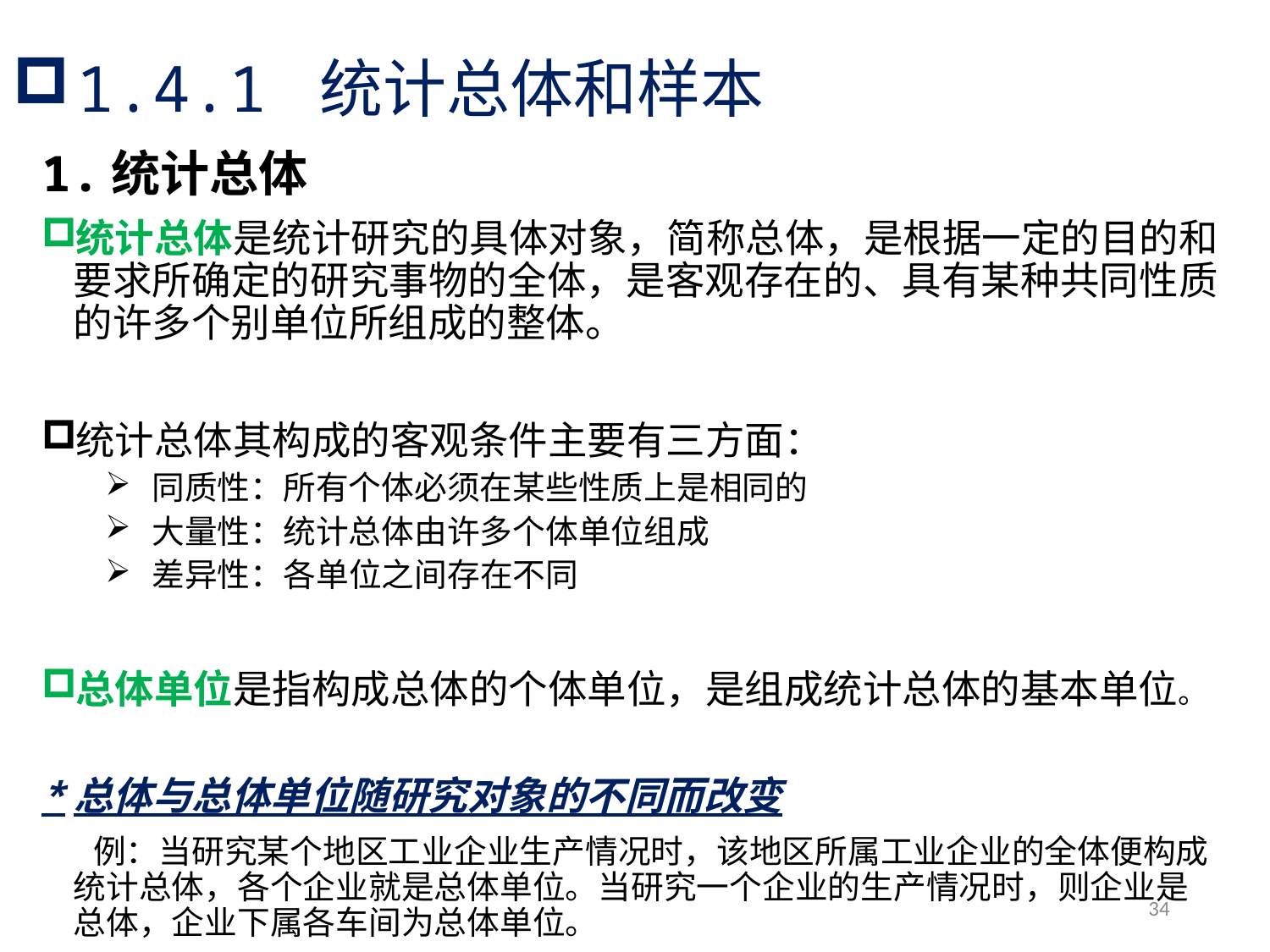

# 1.4.1 统计总体和样本
1.统计总体
统计总体是统计研究的具体对象，简称总体，是根据一定的目的和要求所确定的研究事物的全体，是客观存在的、具有某种共同性质的许多个别单位所组成的整体。

统计总体其构成的客观条件主要有三方面：
 同质性：所有个体必须在某些性质上是相同的
 大量性：统计总体由许多个体单位组成
 差异性：各单位之间存在不同

总体单位是指构成总体的个体单位，是组成统计总体的基本单位。

*总体与总体单位随研究对象的不同而改变
      例：当研究某个地区工业企业生产情况时，该地区所属工业企业的全体便构成统计总体，各个企业就是总体单位。当研究一个企业的生产情况时，则企业是总体，企业下属各车间为总体单位。
34